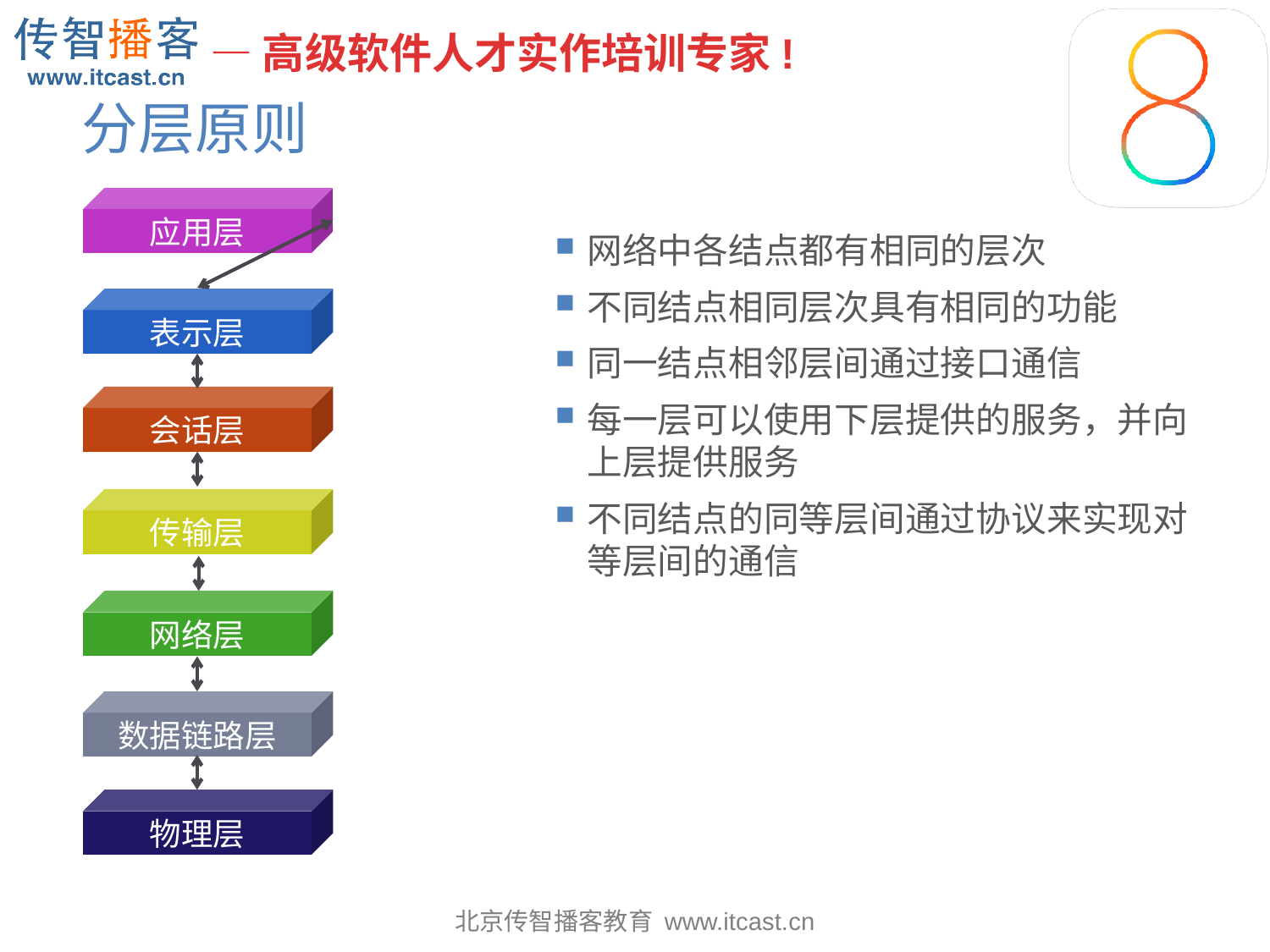

# 分层原则
应用层
表示层
会话层
传输层
网络层
数据链路层
物理层
网络中各结点都有相同的层次
不同结点相同层次具有相同的功能
同一结点相邻层间通过接口通信
每一层可以使用下层提供的服务，并向上层提供服务
不同结点的同等层间通过协议来实现对等层间的通信